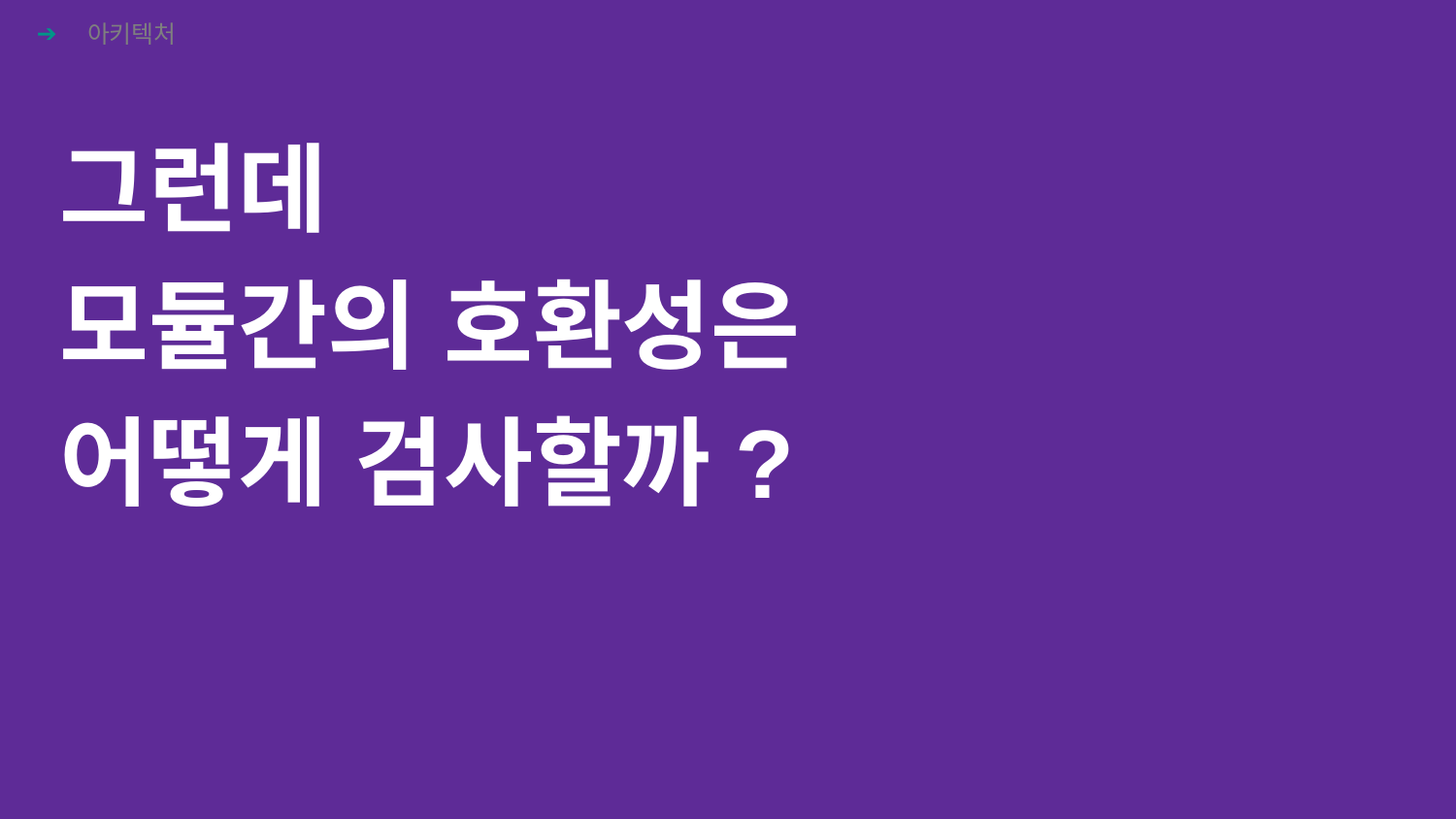

아키텍처
# 그런데
모듈간의 호환성은
어떻게 검사할까?